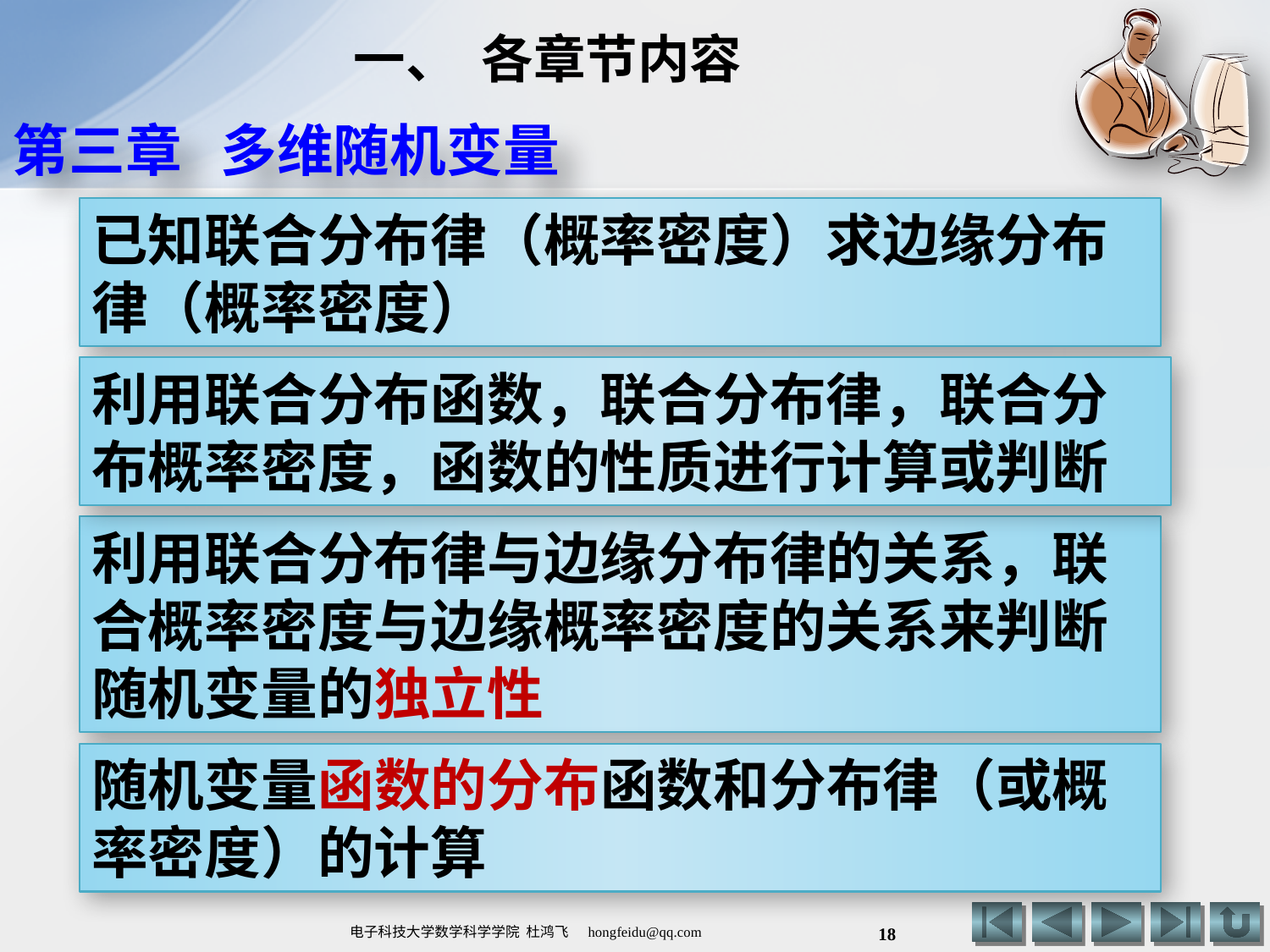

# 一、  各章节内容
第三章   多维随机变量
已知联合分布律（概率密度）求边缘分布律（概率密度）
利用联合分布函数，联合分布律，联合分布概率密度，函数的性质进行计算或判断
利用联合分布律与边缘分布律的关系，联合概率密度与边缘概率密度的关系来判断随机变量的独立性
随机变量函数的分布函数和分布律（或概率密度）的计算
18